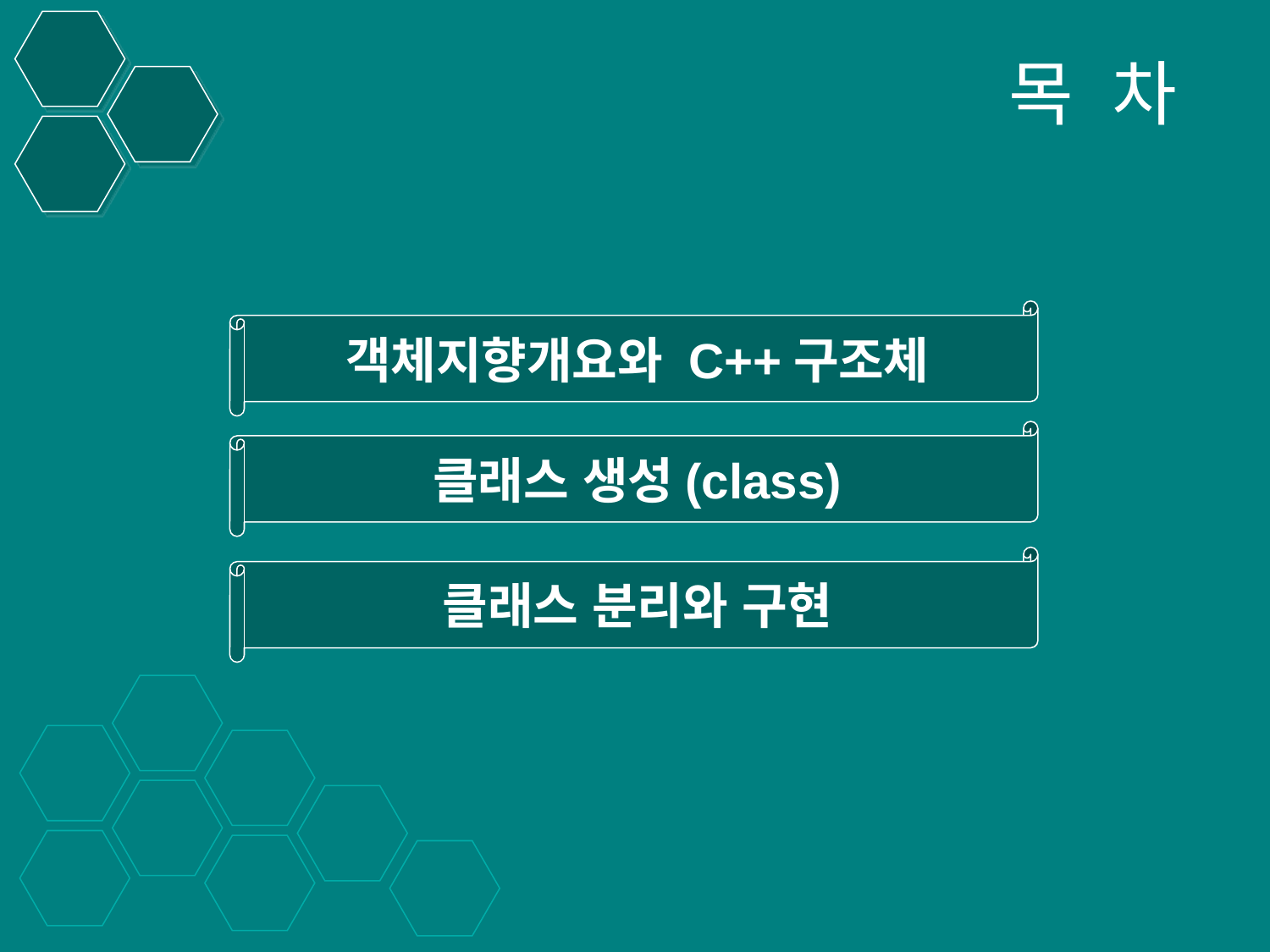

# 목  차
객체지향개요와 C++구조체
클래스 생성(class)
클래스 분리와 구현